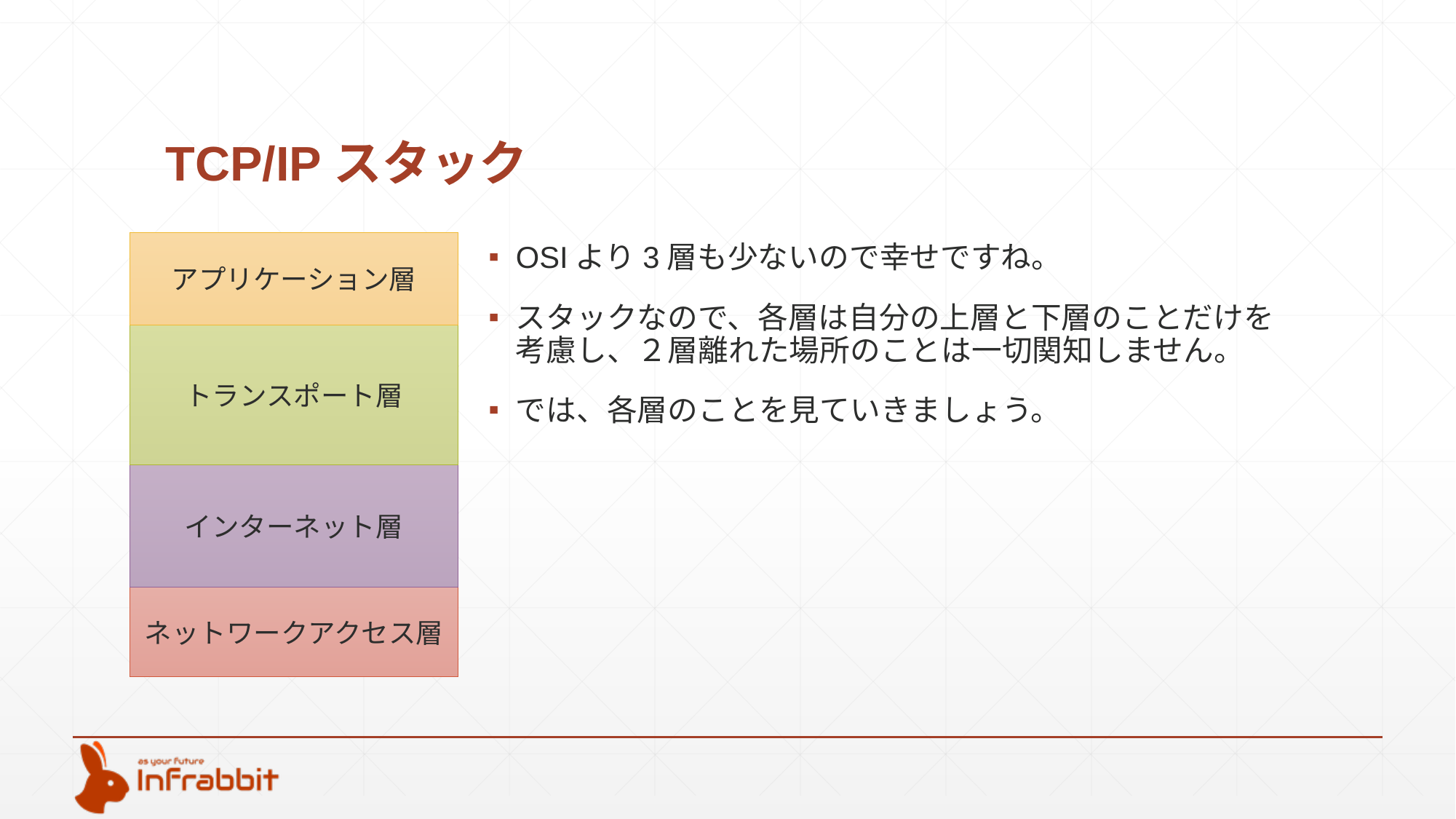

# TCP/IPスタック
アプリケーション層
OSIより3層も少ないので幸せですね。
スタックなので、各層は自分の上層と下層のことだけを考慮し、２層離れた場所のことは一切関知しません。
では、各層のことを見ていきましょう。

トランスポート層
インターネット層
ネットワークアクセス層